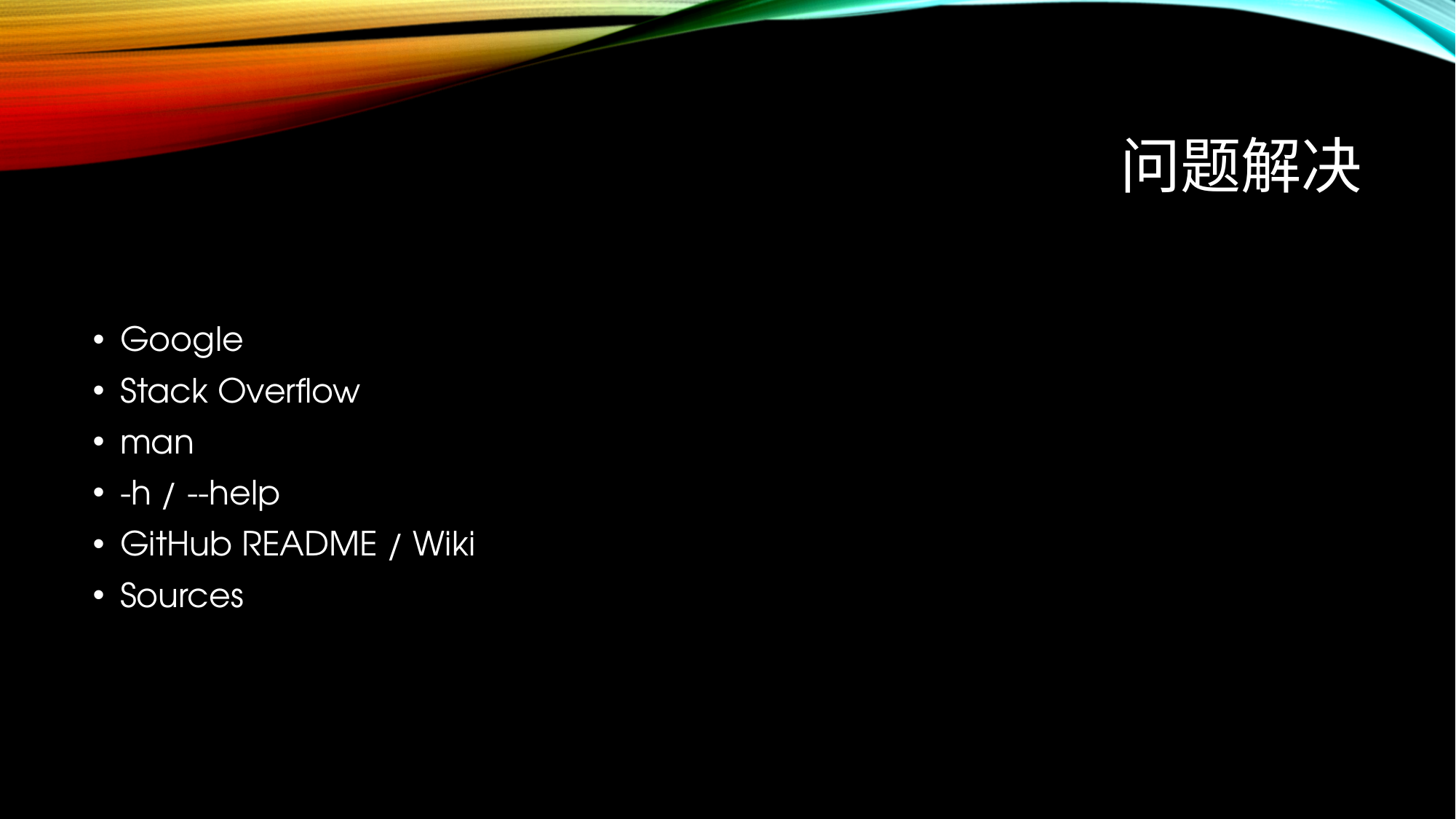

# 问题解决

Google
Stack Overflow
man
-h / --help
GitHub README / Wiki
Sources